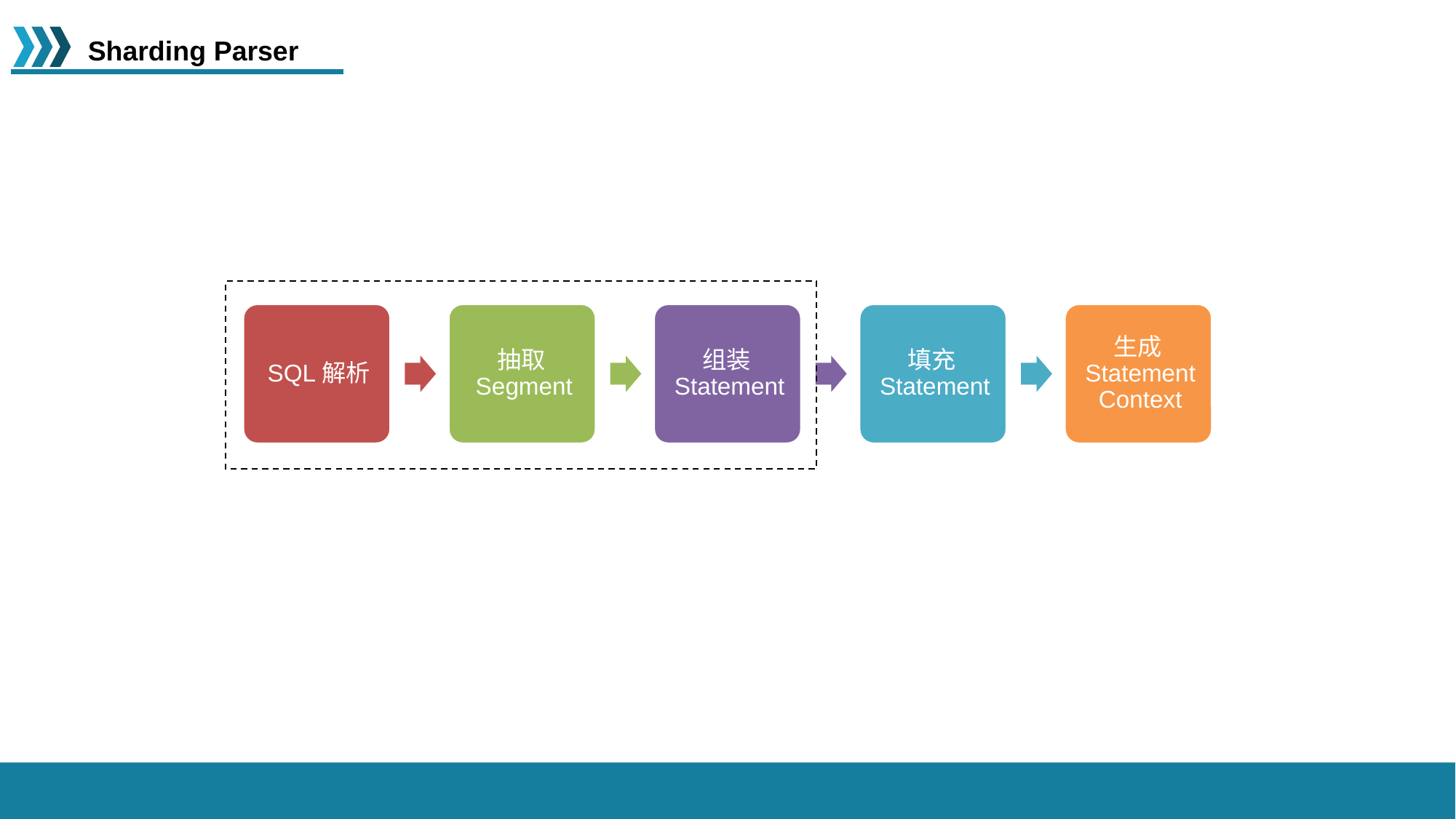

Sharding Parser
SQL解析

抽取Segment

组装Statement

填充Statement

生成StatementContext